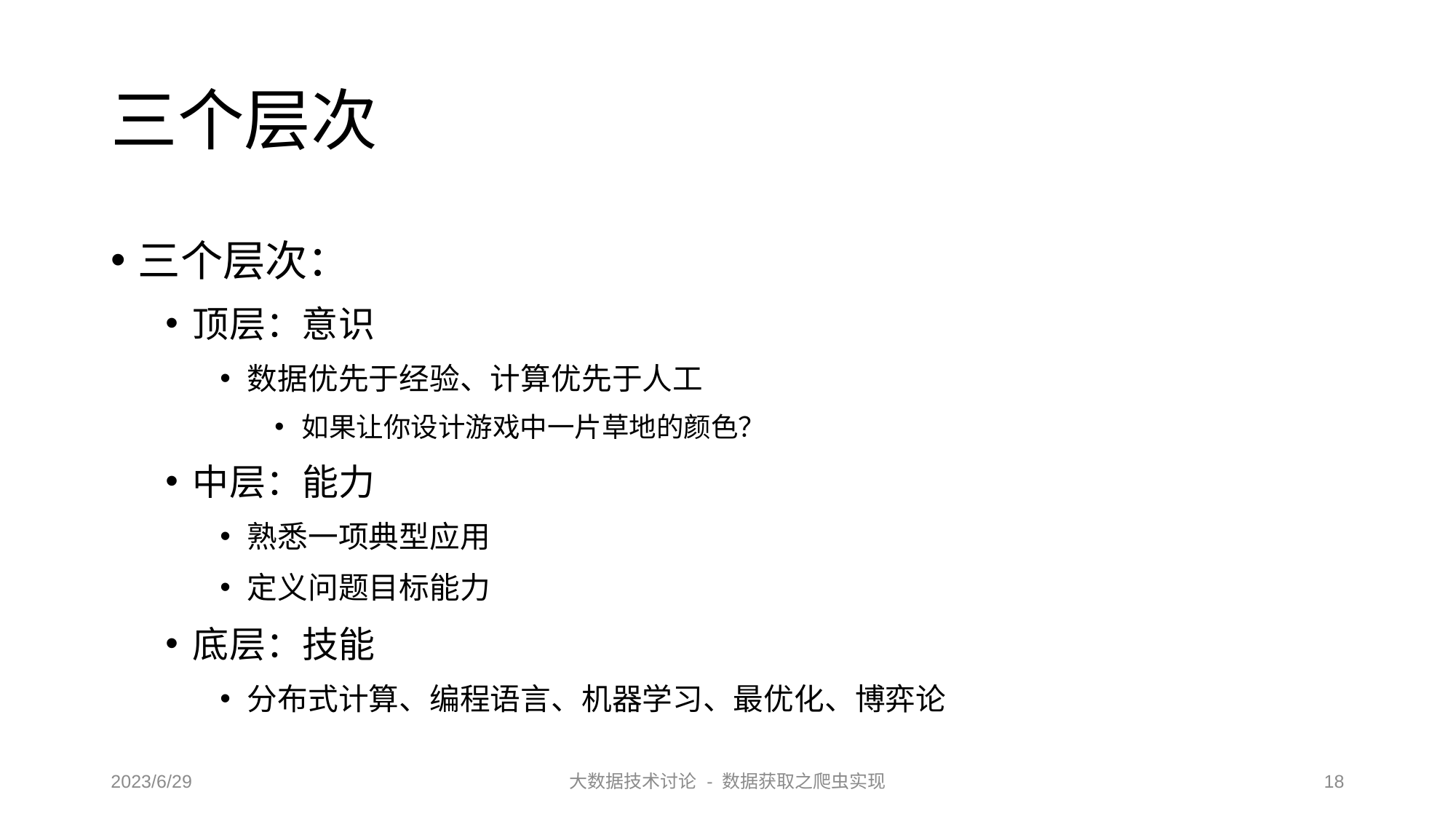

# 三个层次
三个层次：
顶层：意识
数据优先于经验、计算优先于人工
如果让你设计游戏中一片草地的颜色？
中层：能力
熟悉一项典型应用
定义问题目标能力
底层：技能
分布式计算、编程语言、机器学习、最优化、博弈论

2023/6/29
大数据技术讨论 - 数据获取之爬虫实现
18